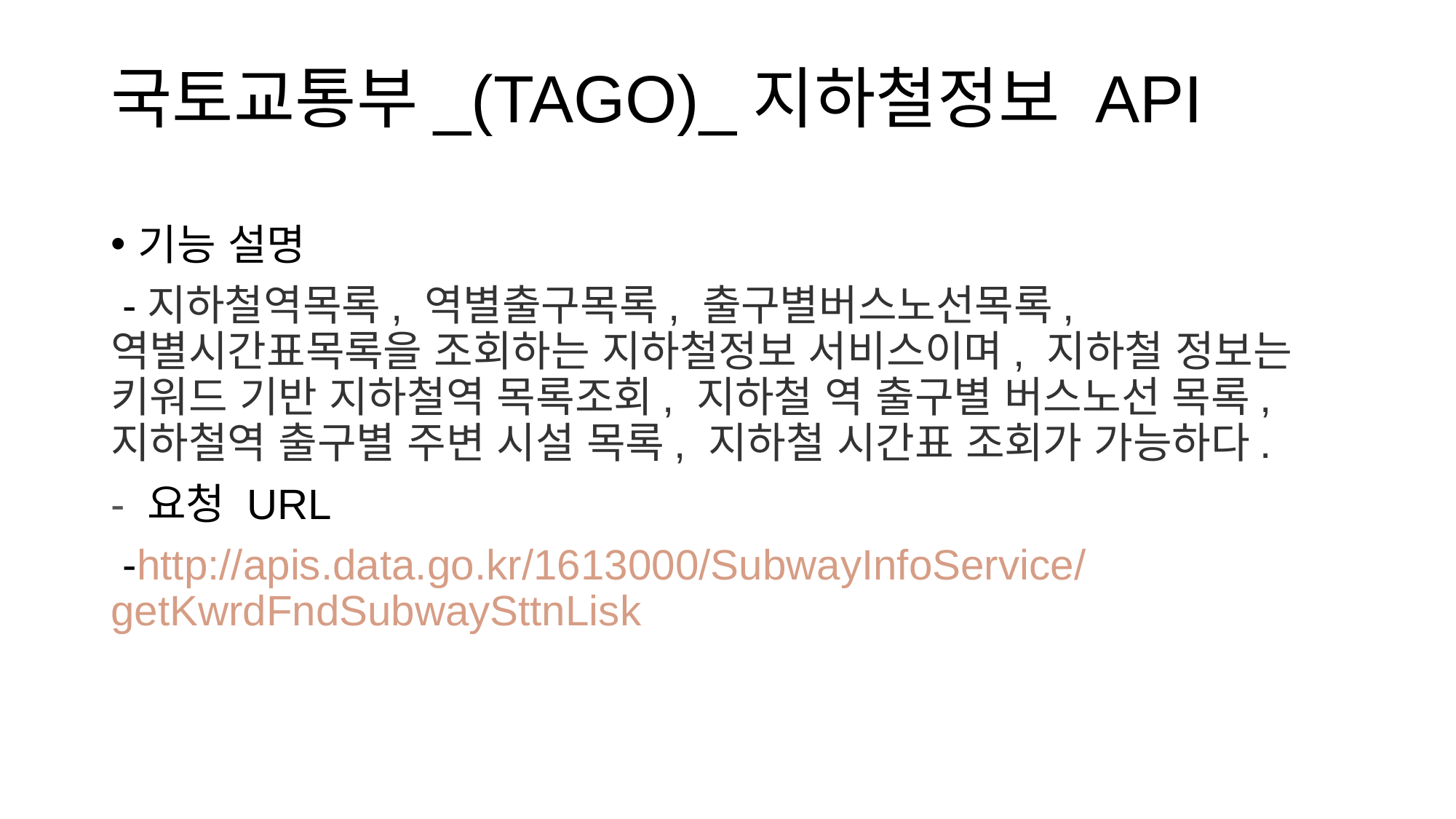

# 국토교통부_(TAGO)_지하철정보 API
기능 설명
 -지하철역목록, 역별출구목록, 출구별버스노선목록, 역별시간표목록을 조회하는 지하철정보 서비스이며, 지하철 정보는 키워드 기반 지하철역 목록조회, 지하철 역 출구별 버스노선 목록, 지하철역 출구별 주변 시설 목록, 지하철 시간표 조회가 가능하다.
- 요청 URL
 -http://apis.data.go.kr/1613000/SubwayInfoService/getKwrdFndSubwaySttnLisk